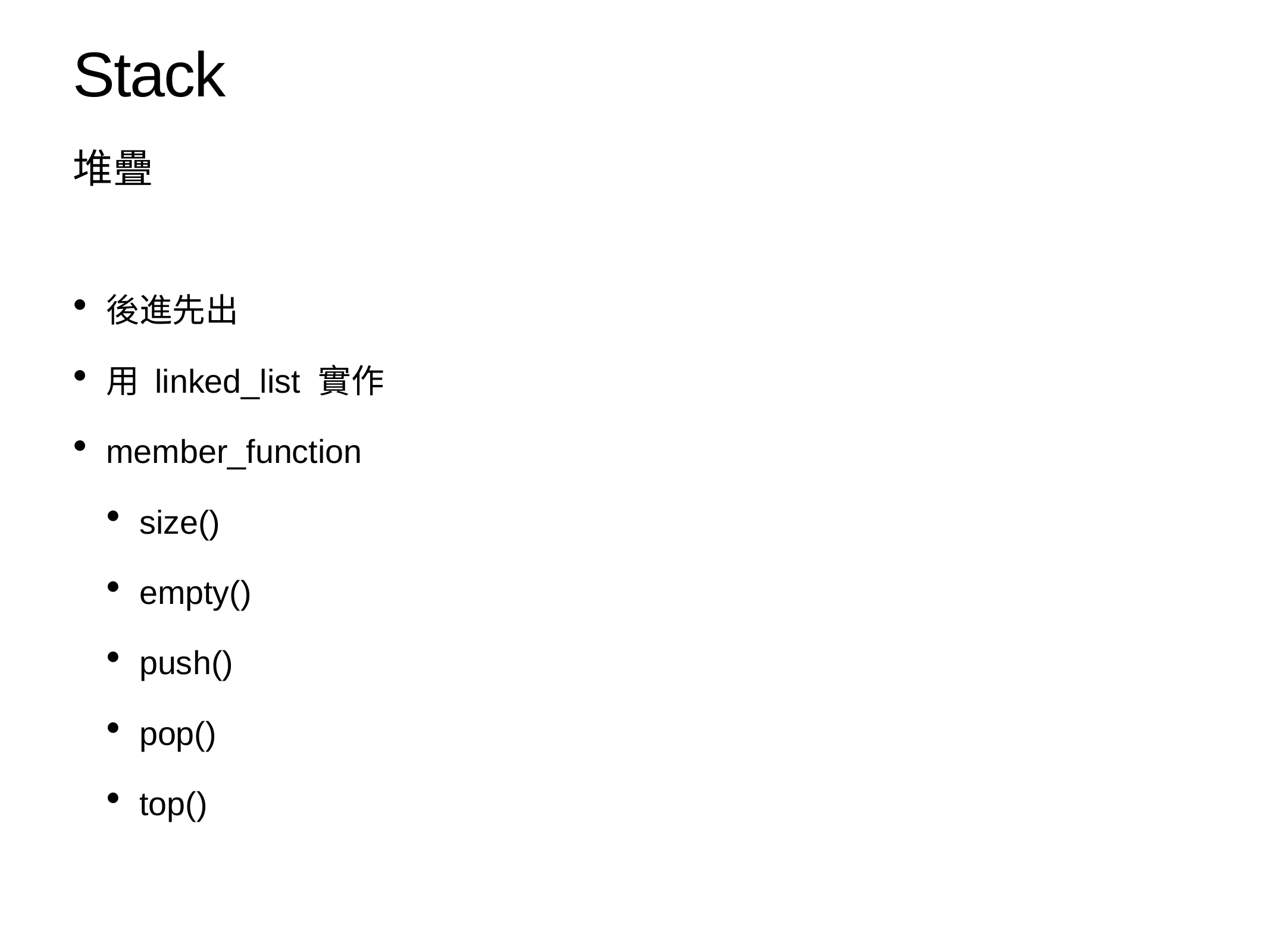

# Stack
堆疊
後進先出
用 linked_list 實作
member_function
size()
empty()
push()
pop()
top()